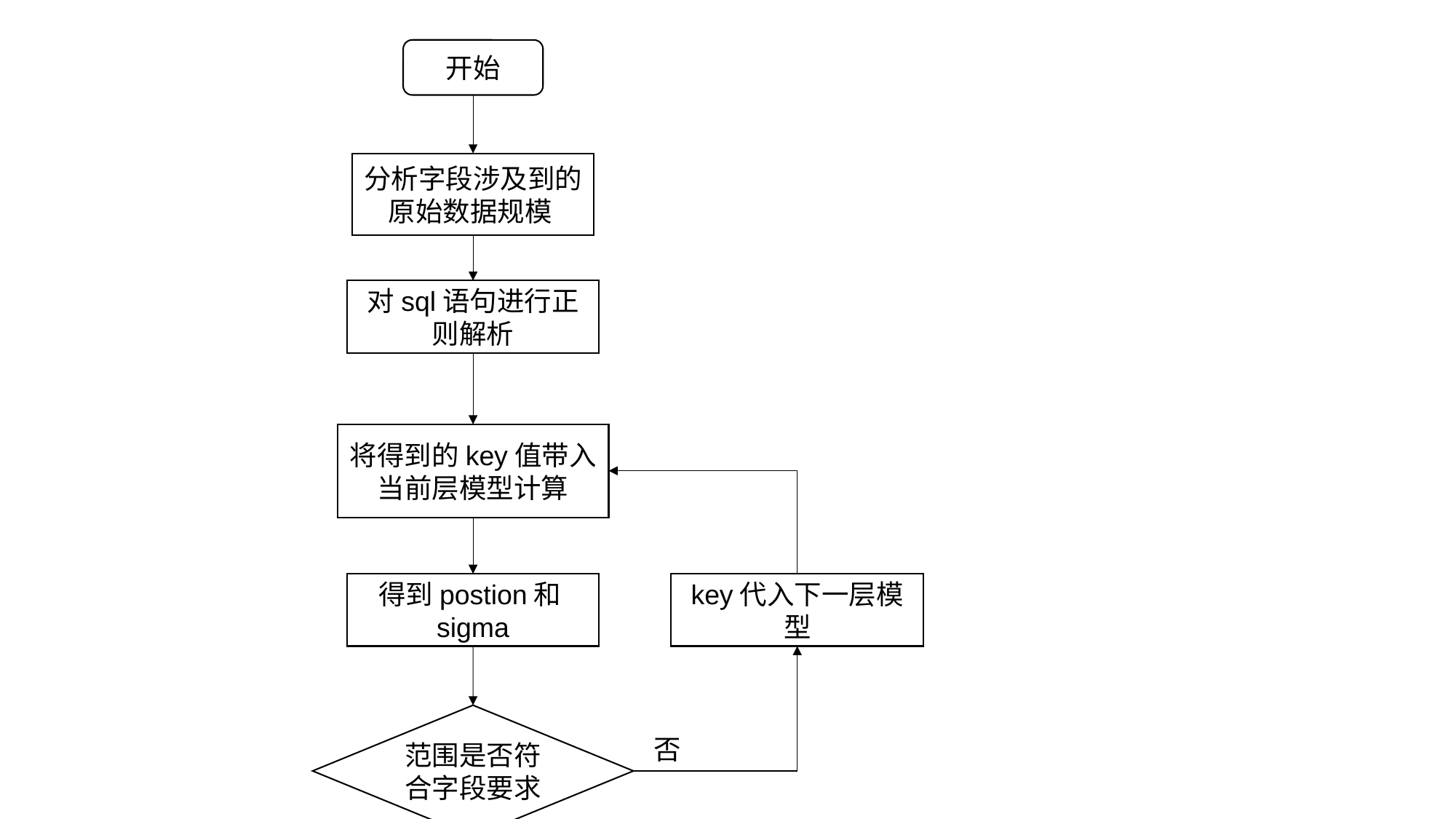

开始
分析字段涉及到的原始数据规模
对sql语句进行正则解析
将得到的key值带入当前层模型计算
key代入下一层模型
得到postion和sigma
范围是否符合字段要求
否
是
对sql语句进行正则解析
结束